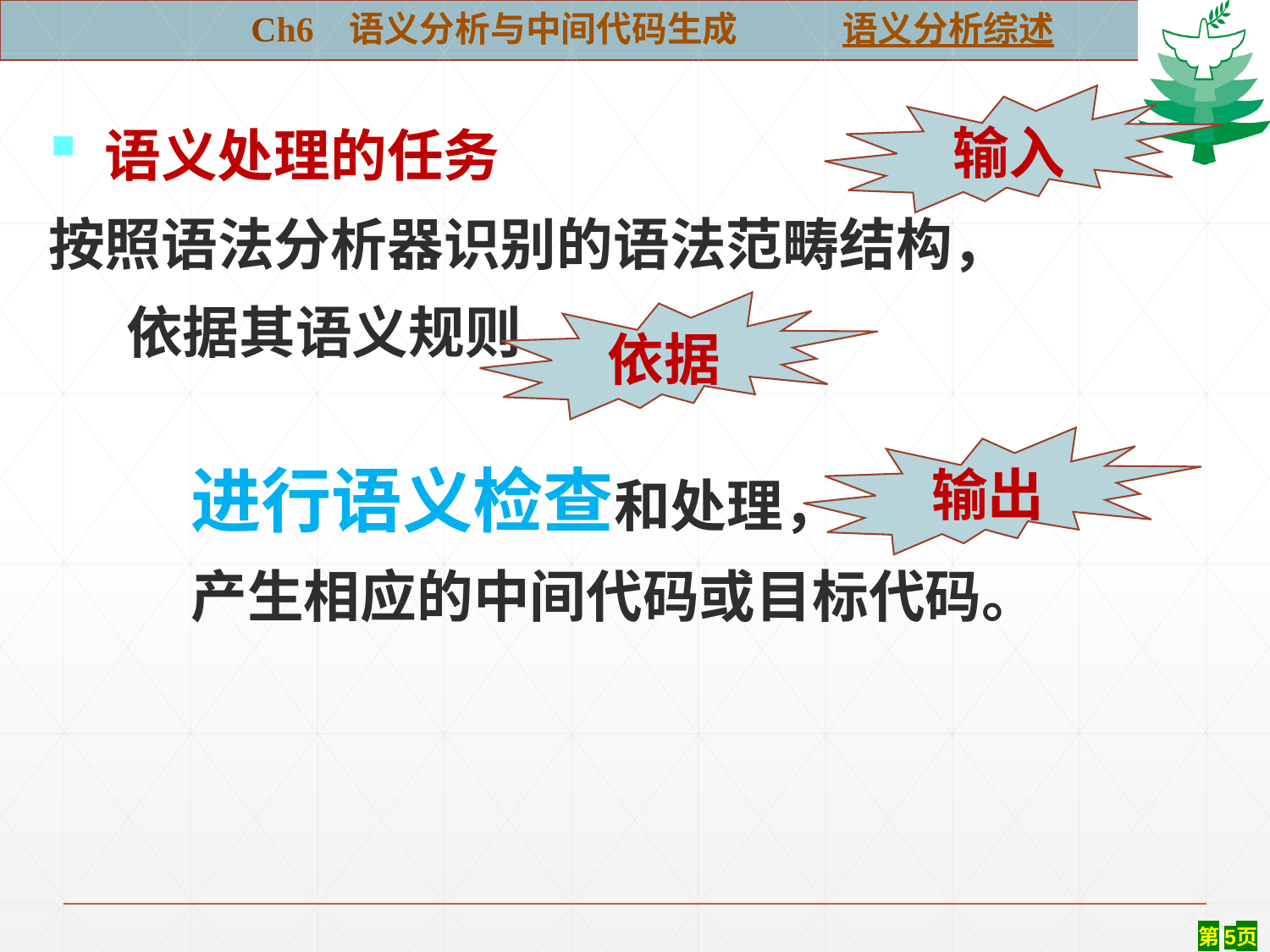

Ch6   语义分析与中间代码生成             语义分析综述
输入
 语义处理的任务
按照语法分析器识别的语法范畴结构，
     依据其语义规则

          进行语义检查和处理，
          产生相应的中间代码或目标代码。
依据
输出